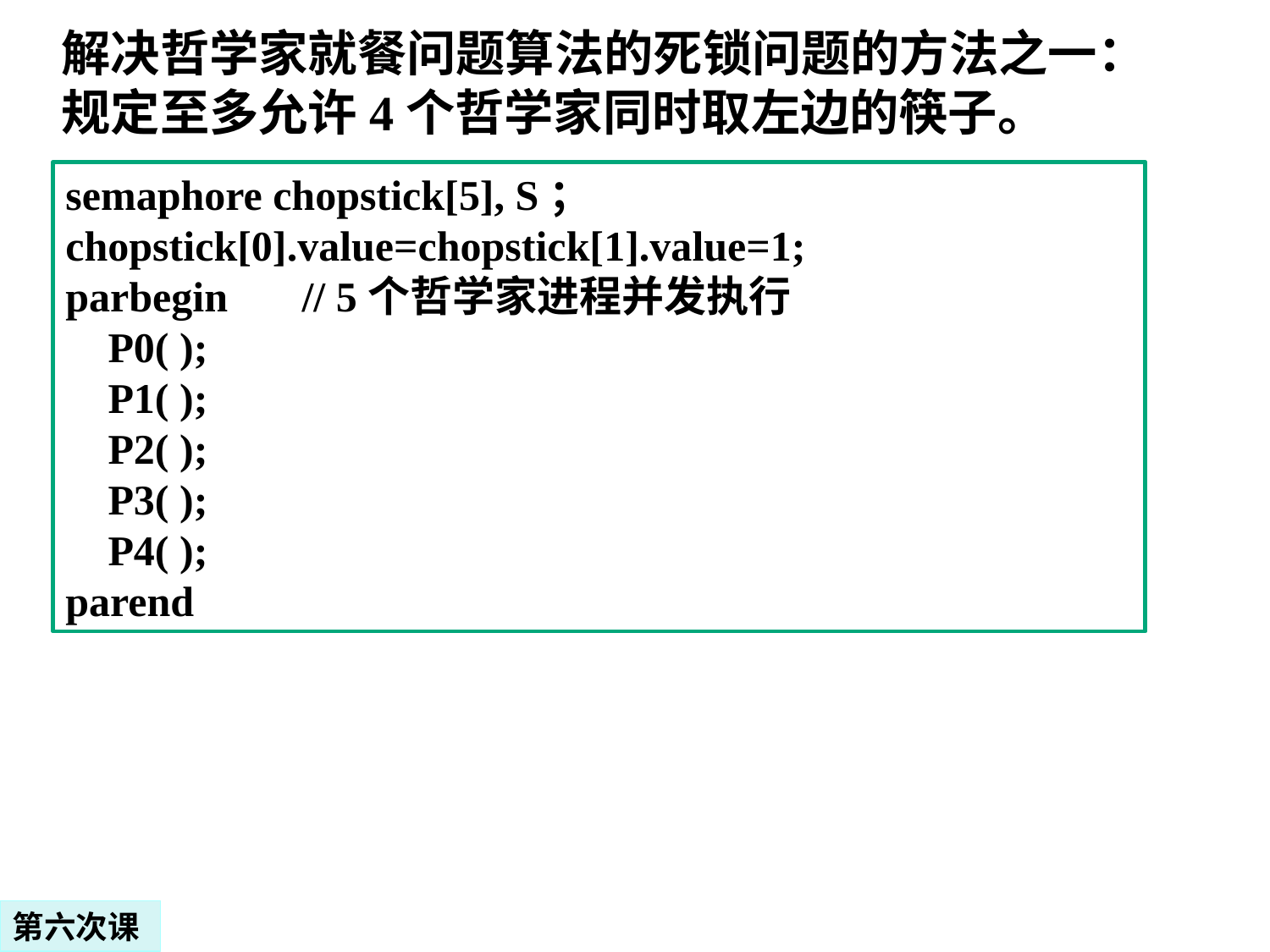

解决哲学家就餐问题算法的死锁问题的方法之一：
规定至多允许4个哲学家同时取左边的筷子。
semaphore chopstick[5], S；
chopstick[0].value=chopstick[1].value=1;
parbegin       // 5个哲学家进程并发执行
    P0( );
    P1( );
    P2( );
    P3( );
    P4( );
parend
第六次课